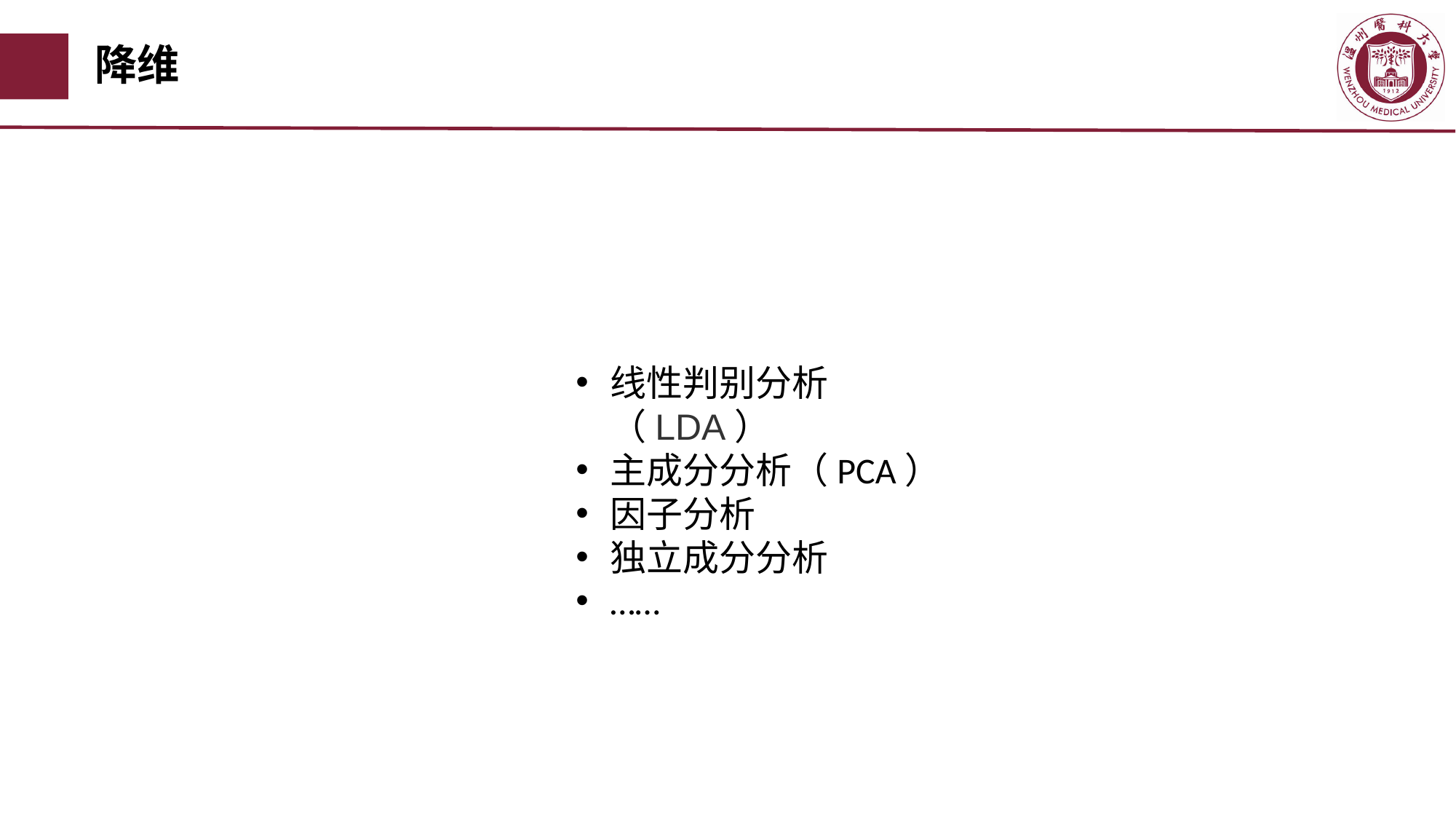

# 降维
线性判别分析（LDA）
主成分分析（PCA）
因子分析
独立成分分析
……